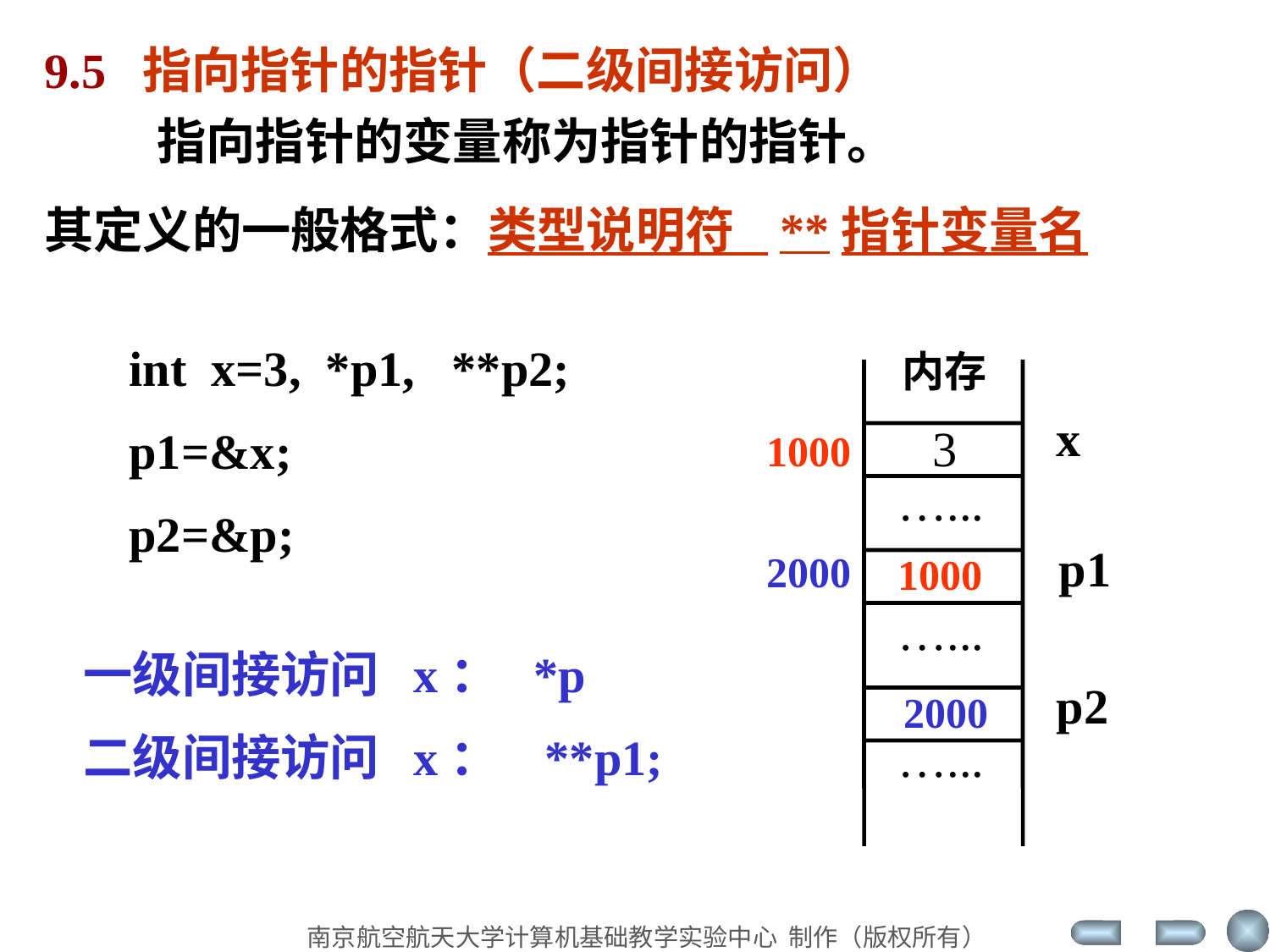

9.5  指向指针的指针（二级间接访问）
         指向指针的变量称为指针的指针。
其定义的一般格式：类型说明符   **指针变量名
int  x=3,  *p1,   **p2;
p1=&x;
p2=&p;
内存

x
3
1000
…...
p1
2000
1000
…...
p2
2000
…...
一级间接访问  x：  *p
二级间接访问  x：   **p1;